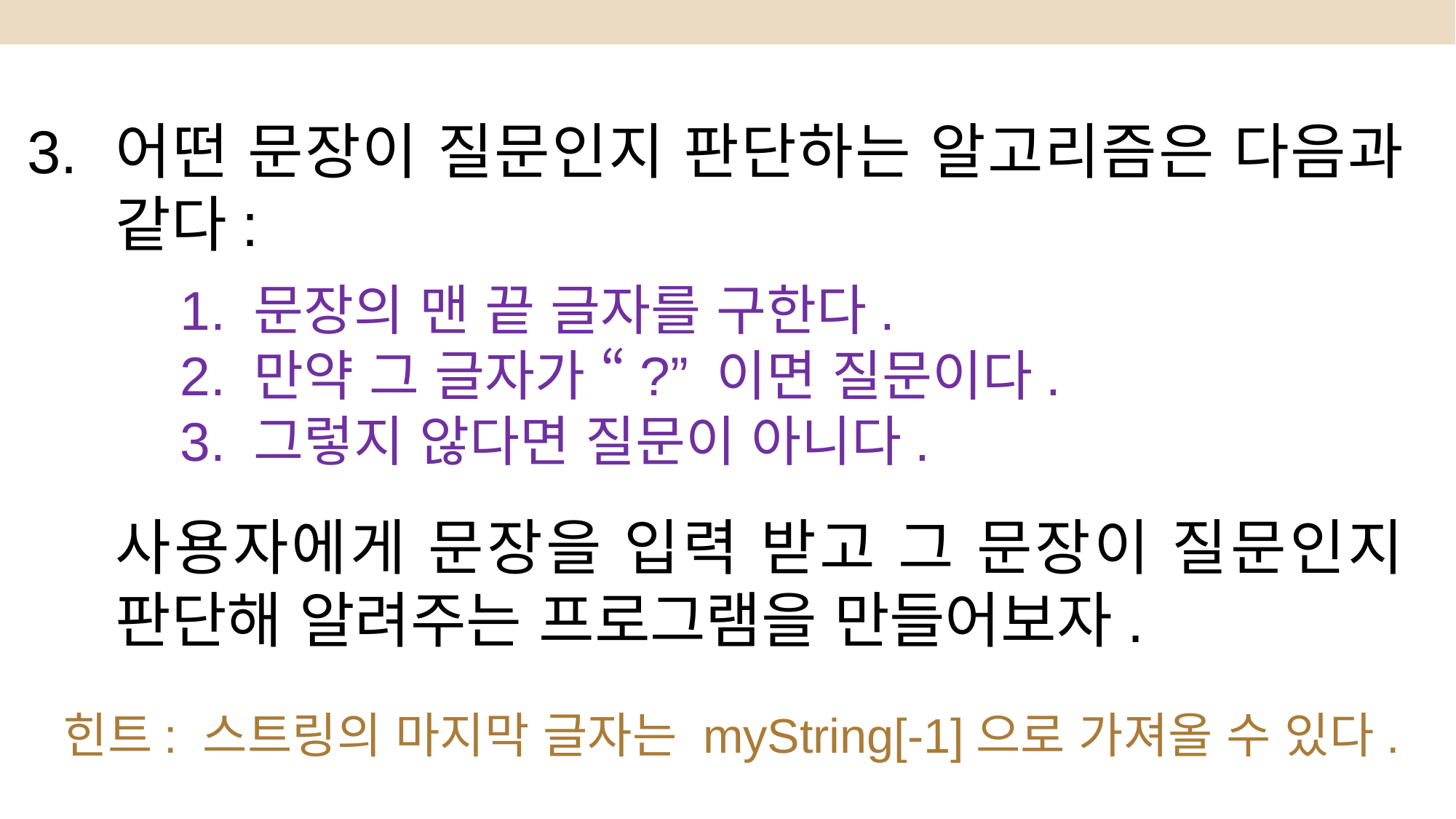

3.
어떤 문장이 질문인지 판단하는 알고리즘은 다음과 같다:
  1. 문장의 맨 끝 글자를 구한다.
  2. 만약 그 글자가 “?” 이면 질문이다.
  3. 그렇지 않다면 질문이 아니다.
사용자에게 문장을 입력 받고 그 문장이 질문인지 판단해 알려주는 프로그램을 만들어보자.
힌트: 스트링의 마지막 글자는 myString[-1]으로 가져올 수 있다.